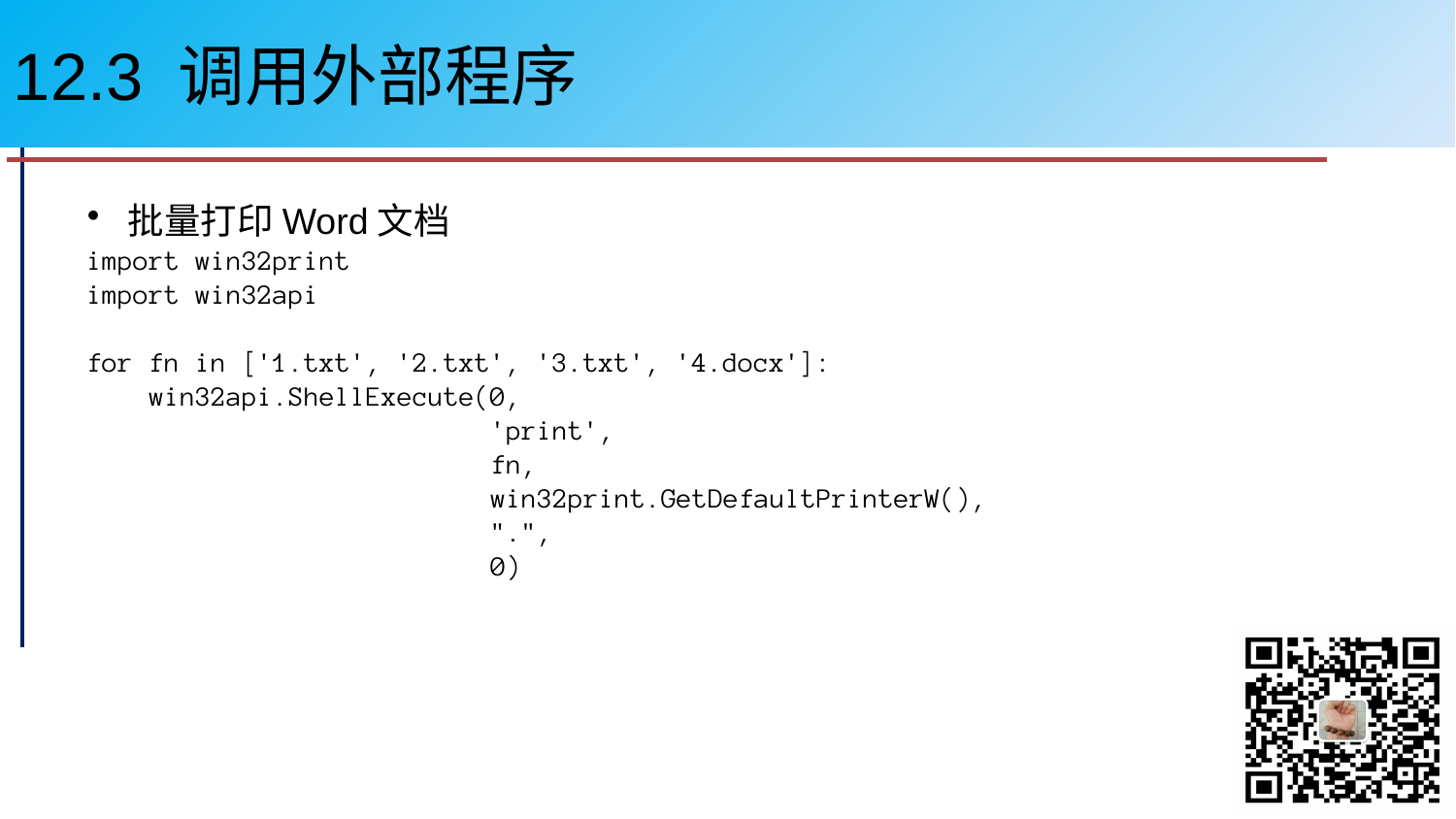

# 12.3 调用外部程序
批量打印Word文档
import win32print
import win32api

for fn in ['1.txt', '2.txt', '3.txt', '4.docx']:
    win32api.ShellExecute(0,
                          'print',
                          fn,
                          win32print.GetDefaultPrinterW(),
                          ".",
                          0)